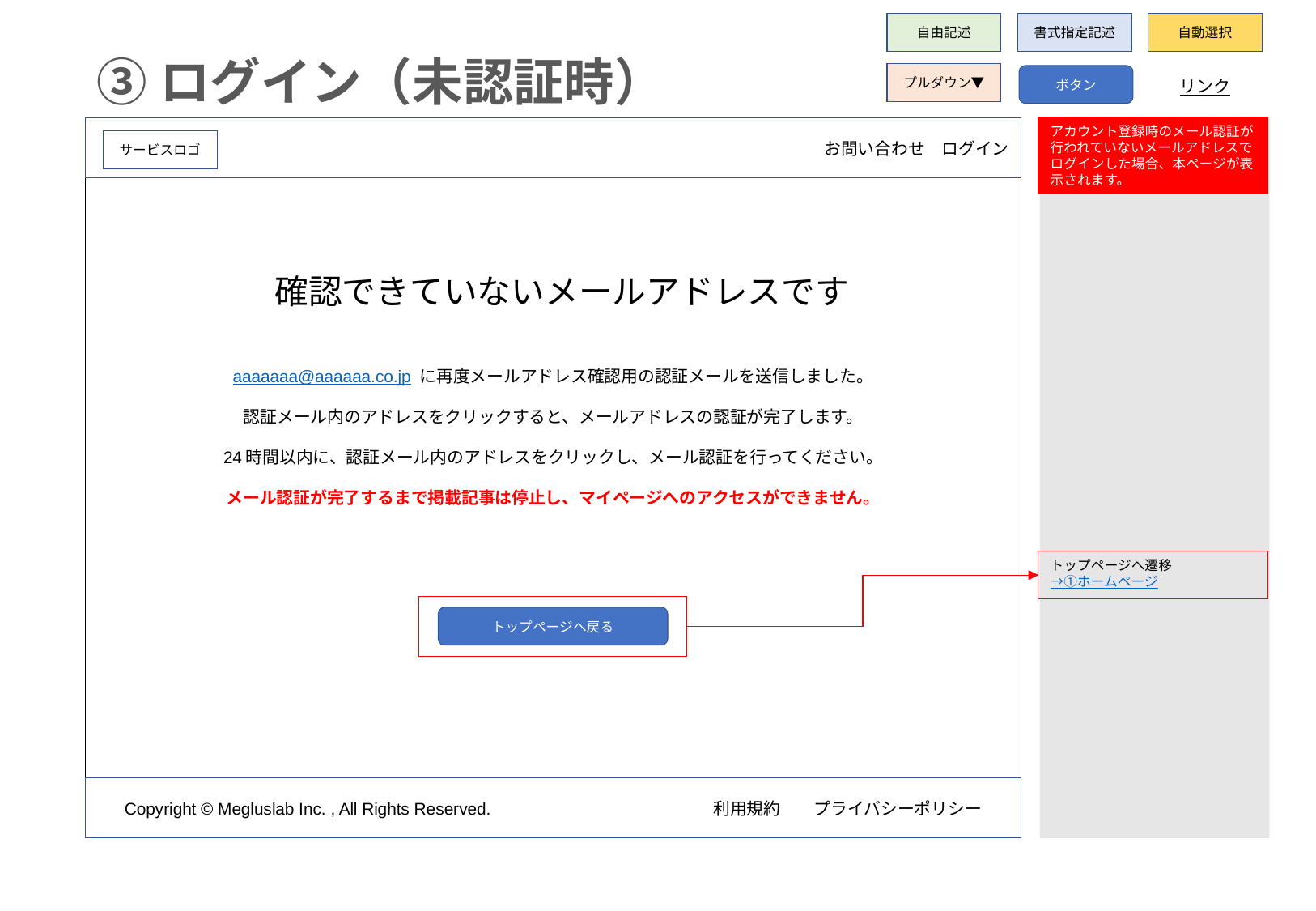

自由記述
書式指定記述
自動選択
③ログイン（未認証時）
プルダウン▼
ボタン
リンク
アカウント登録時のメール認証が行われていないメールアドレスでログインした場合、本ページが表示されます。

　　　　　　　　　　　お問い合わせ　ログイン

サービスロゴ
確認できていないメールアドレスです
aaaaaaa@aaaaaa.co.jp に再度メールアドレス確認用の認証メールを送信しました。

認証メール内のアドレスをクリックすると、メールアドレスの認証が完了します。

24時間以内に、認証メール内のアドレスをクリックし、メール認証を行ってください。

メール認証が完了するまで掲載記事は停止し、マイページへのアクセスができません。

トップページへ遷移
→①ホームページ

トップページへ戻る
Copyright © Megluslab Inc. , All Rights Reserved.　　　　　　　　　　　　　利用規約　　プライバシーポリシー